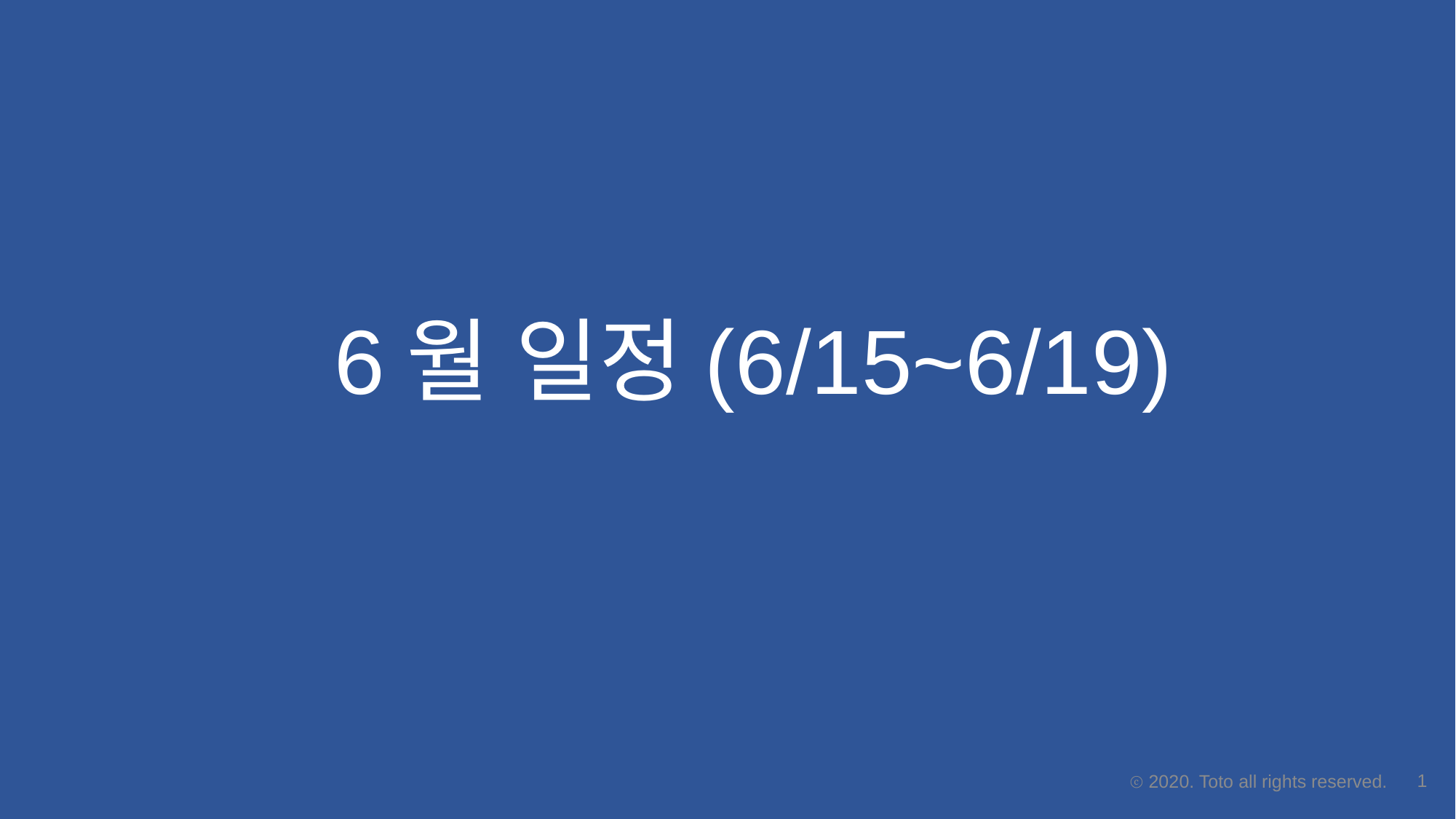

# 6월 일정(6/15~6/19)
ⓒ 2020. Toto all rights reserved.
1